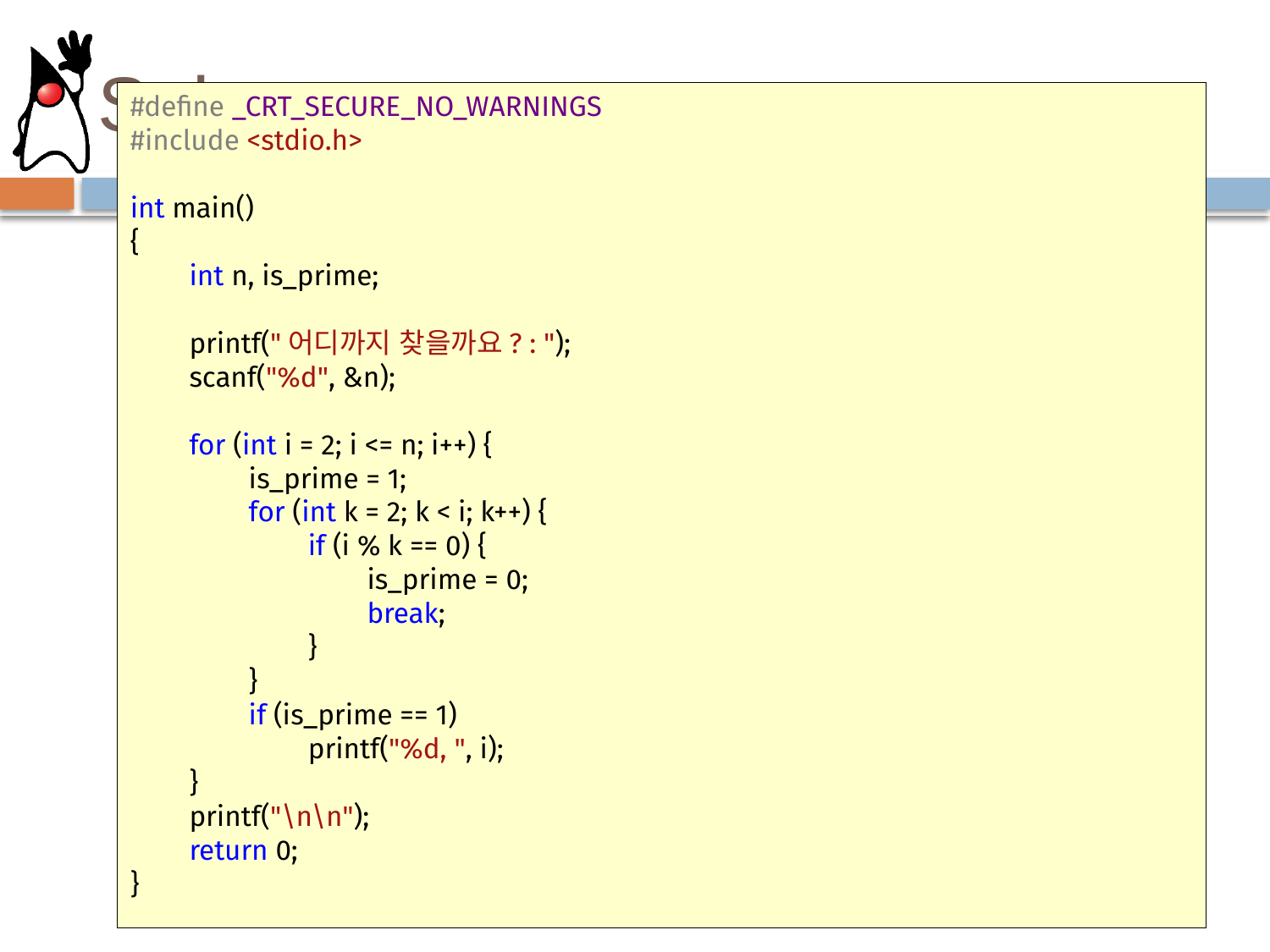

# Sol:
#define _CRT_SECURE_NO_WARNINGS
#include <stdio.h>

int main()
{
        int n, is_prime;

        printf("어디까지 찾을까요? : ");
        scanf("%d", &n);

        for (int i = 2; i <= n; i++) {
                is_prime = 1;
                for (int k = 2; k < i; k++) {
                        if (i % k == 0) {
                                is_prime = 0;
                                break;
                        }
                }
                if (is_prime == 1)
                        printf("%d, ", i);
        }
        printf("\n\n");
        return 0;
}